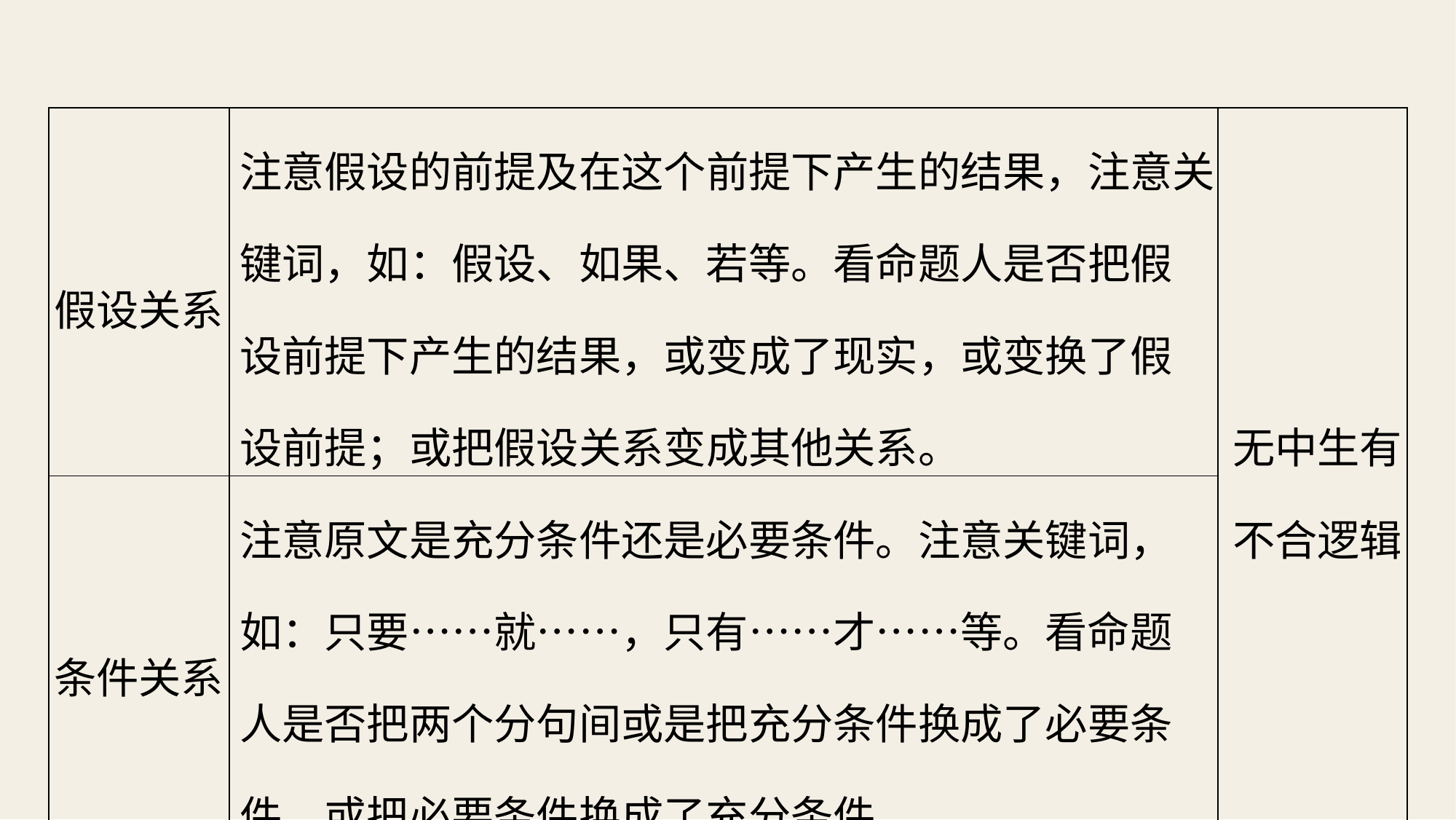

| 假设关系 | 注意假设的前提及在这个前提下产生的结果，注意关 键词，如：假设、如果、若等。看命题人是否把假 设前提下产生的结果，或变成了现实，或变换了假 设前提；或把假设关系变成其他关系。 | 无中生有 不合逻辑 |
| --- | --- | --- |
| 条件关系 | 注意原文是充分条件还是必要条件。注意关键词， 如：只要……就……，只有……才……等。看命题 人是否把两个分句间或是把充分条件换成了必要条 件，或把必要条件换成了充分条件。 |  |